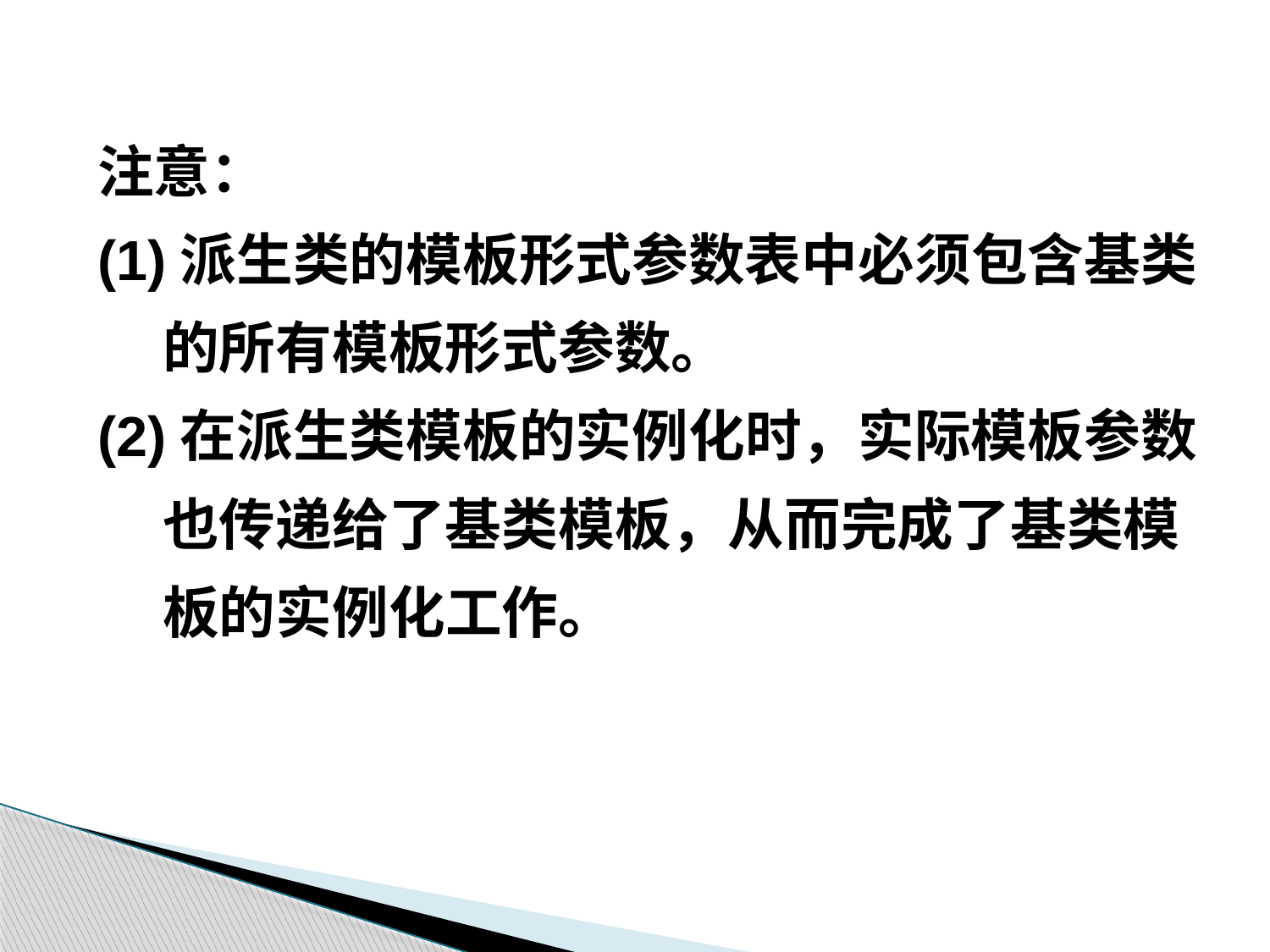

注意：
(1)派生类的模板形式参数表中必须包含基类
    的所有模板形式参数。
(2)在派生类模板的实例化时，实际模板参数
    也传递给了基类模板，从而完成了基类模
    板的实例化工作。